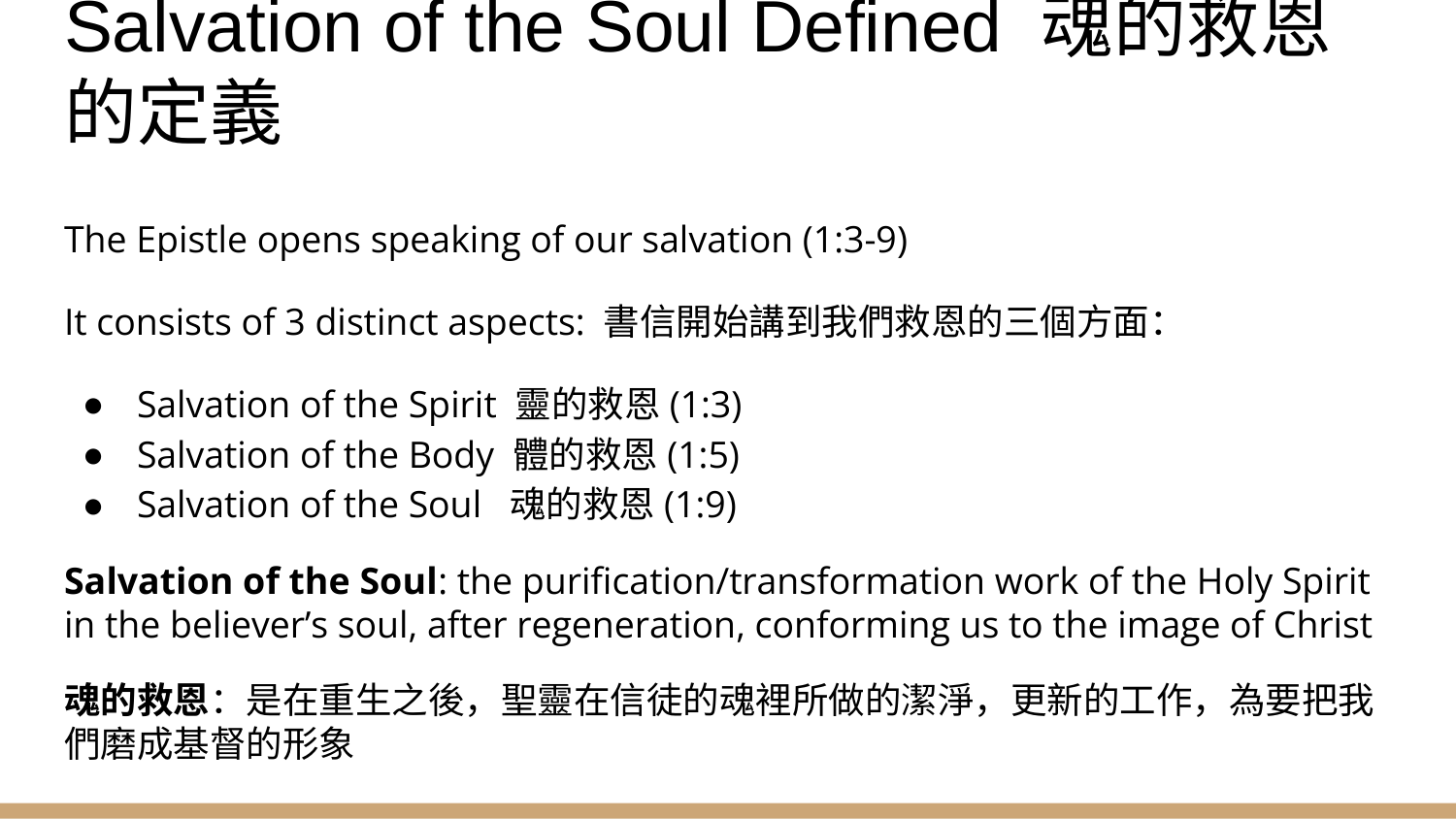

# Salvation of the Soul Defined 魂的救恩的定義
The Epistle opens speaking of our salvation (1:3-9)
It consists of 3 distinct aspects: 書信開始講到我們救恩的三個方面：
Salvation of the Spirit 靈的救恩(1:3)
Salvation of the Body 體的救恩(1:5)
Salvation of the Soul  魂的救恩(1:9)
Salvation of the Soul: the purification/transformation work of the Holy Spirit in the believer’s soul, after regeneration, conforming us to the image of Christ
魂的救恩：是在重生之後，聖靈在信徒的魂裡所做的潔淨，更新的工作，為要把我們磨成基督的形象